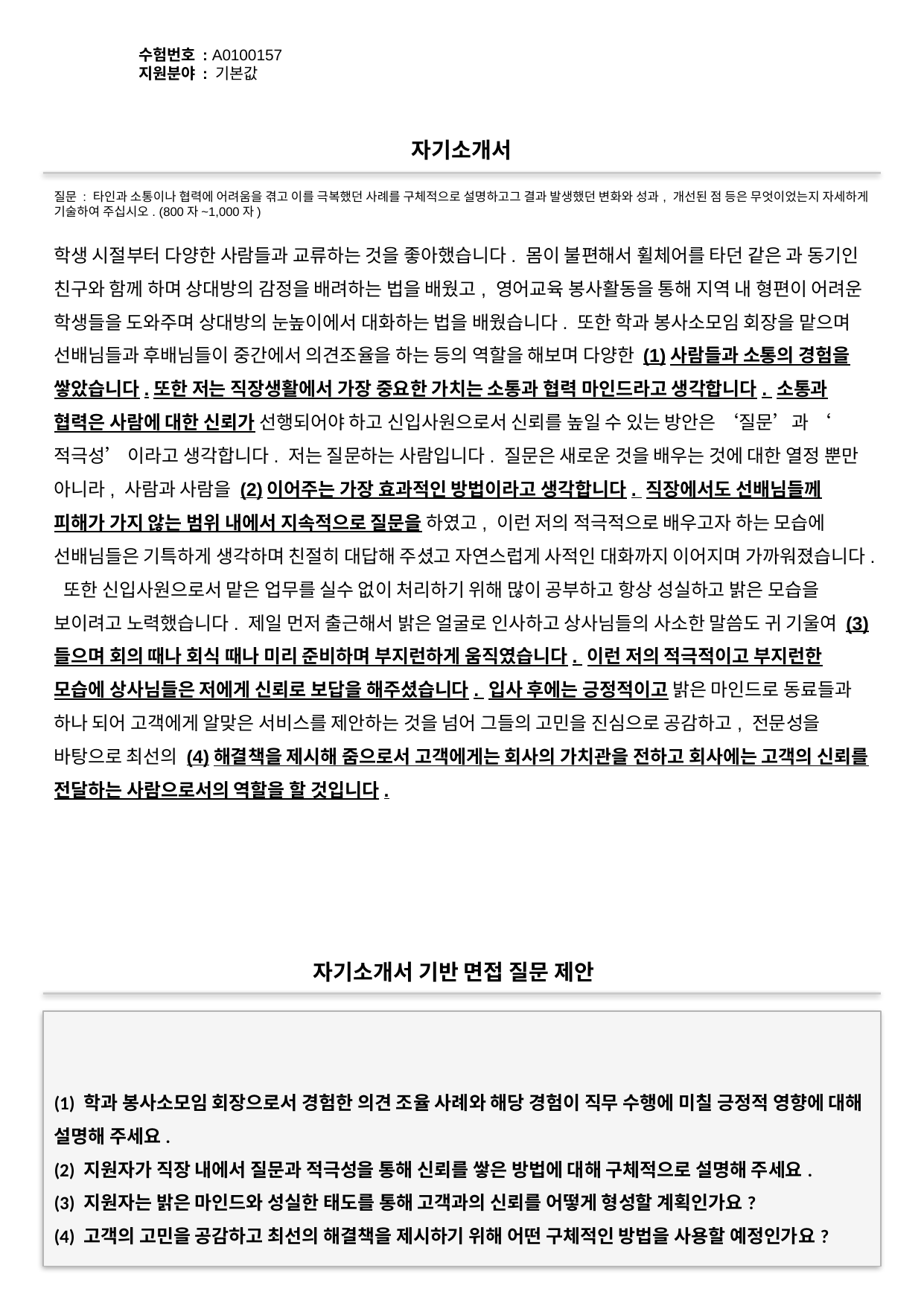

수험번호 : A0100157
지원분야 : 기본값
#

자기소개서

질문 : 타인과 소통이나 협력에 어려움을 겪고 이를 극복했던 사례를 구체적으로 설명하고그 결과 발생했던 변화와 성과, 개선된 점 등은 무엇이었는지 자세하게 기술하여 주십시오. (800자~1,000자)

학생 시절부터 다양한 사람들과 교류하는 것을 좋아했습니다. 몸이 불편해서 휠체어를 타던 같은 과 동기인 친구와 함께 하며 상대방의 감정을 배려하는 법을 배웠고, 영어교육 봉사활동을 통해 지역 내 형편이 어려운 학생들을 도와주며 상대방의 눈높이에서 대화하는 법을 배웠습니다. 또한 학과 봉사소모임 회장을 맡으며 선배님들과 후배님들이 중간에서 의견조율을 하는 등의 역할을 해보며 다양한 (1)사람들과 소통의 경험을 쌓았습니다.또한 저는 직장생활에서 가장 중요한 가치는 소통과 협력 마인드라고 생각합니다. 소통과 협력은 사람에 대한 신뢰가 선행되어야 하고 신입사원으로서 신뢰를 높일 수 있는 방안은 ‘질문’과 ‘적극성’ 이라고 생각합니다. 저는 질문하는 사람입니다. 질문은 새로운 것을 배우는 것에 대한 열정 뿐만 아니라, 사람과 사람을 (2)이어주는 가장 효과적인 방법이라고 생각합니다. 직장에서도 선배님들께 피해가 가지 않는 범위 내에서 지속적으로 질문을 하였고, 이런 저의 적극적으로 배우고자 하는 모습에 선배님들은 기특하게 생각하며 친절히 대답해 주셨고 자연스럽게 사적인 대화까지 이어지며 가까워졌습니다. 또한 신입사원으로서 맡은 업무를 실수 없이 처리하기 위해 많이 공부하고 항상 성실하고 밝은 모습을 보이려고 노력했습니다. 제일 먼저 출근해서 밝은 얼굴로 인사하고 상사님들의 사소한 말씀도 귀 기울여 (3)들으며 회의 때나 회식 때나 미리 준비하며 부지런하게 움직였습니다. 이런 저의 적극적이고 부지런한 모습에 상사님들은 저에게 신뢰로 보답을 해주셨습니다. 입사 후에는 긍정적이고 밝은 마인드로 동료들과 하나 되어 고객에게 알맞은 서비스를 제안하는 것을 넘어 그들의 고민을 진심으로 공감하고, 전문성을 바탕으로 최선의 (4)해결책을 제시해 줌으로서 고객에게는 회사의 가치관을 전하고 회사에는 고객의 신뢰를 전달하는 사람으로서의 역할을 할 것입니다.

자기소개서 기반 면접 질문 제안

(1) 학과 봉사소모임 회장으로서 경험한 의견 조율 사례와 해당 경험이 직무 수행에 미칠 긍정적 영향에 대해 설명해 주세요.
(2) 지원자가 직장 내에서 질문과 적극성을 통해 신뢰를 쌓은 방법에 대해 구체적으로 설명해 주세요.
(3) 지원자는 밝은 마인드와 성실한 태도를 통해 고객과의 신뢰를 어떻게 형성할 계획인가요?
(4) 고객의 고민을 공감하고 최선의 해결책을 제시하기 위해 어떤 구체적인 방법을 사용할 예정인가요?